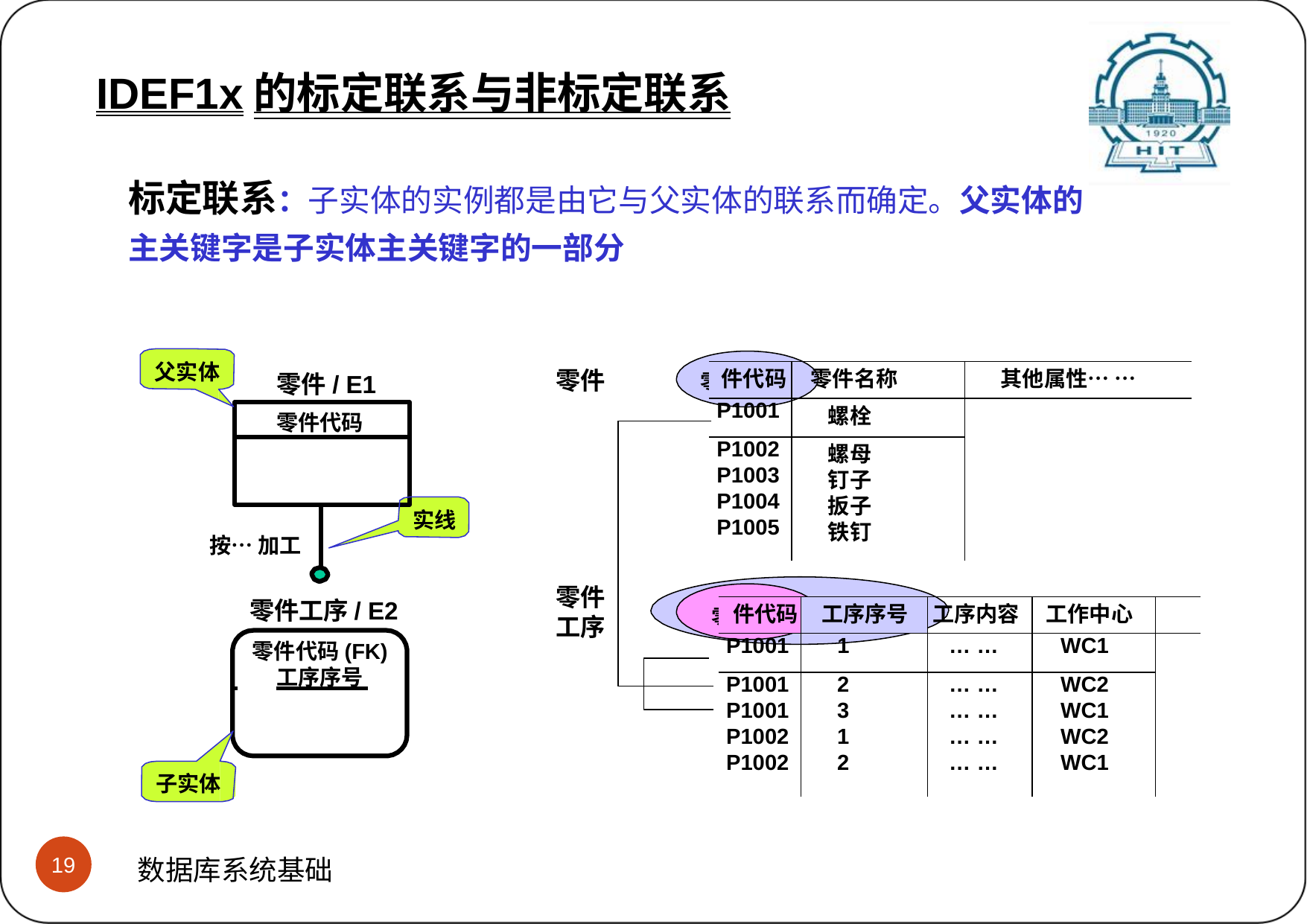

# IDEF1x的标定联系与非标定联系 (2)标定联系
IDEF1x的标定联系与非标定联系
标定联系：子实体的实例都是由它与父实体的联系而确定。父实体的
主关键字是子实体主关键字的一部分

父实体
| 件代码 | 零件名称 | 其他属性… … |
| --- | --- | --- |
| P1001 | 螺栓 |  |
| P1002 | 螺母 |  |
| P1003 | 钉子 |  |
| P1004 | 扳子 |  |
| P1005 | 铁钉 |  |
零件
零
零件/ E1

零件代码

实线
按… 加工

零件 工序

零件工序/ E2
零件代码(FK)
 	工序序号
| 件代码 | 工序序号 | 工序内容 | 工作中心 |  |
| --- | --- | --- | --- | --- |
| P1001 | 1 | … … | WC1 |  |
| P1001 | 2 | … … | WC2 |  |
| P1001 | 3 | … … | WC1 |  |
| P1002 | 1 | … … | WC2 |  |
| P1002 | 2 | … … | WC1 |  |
零

子实体